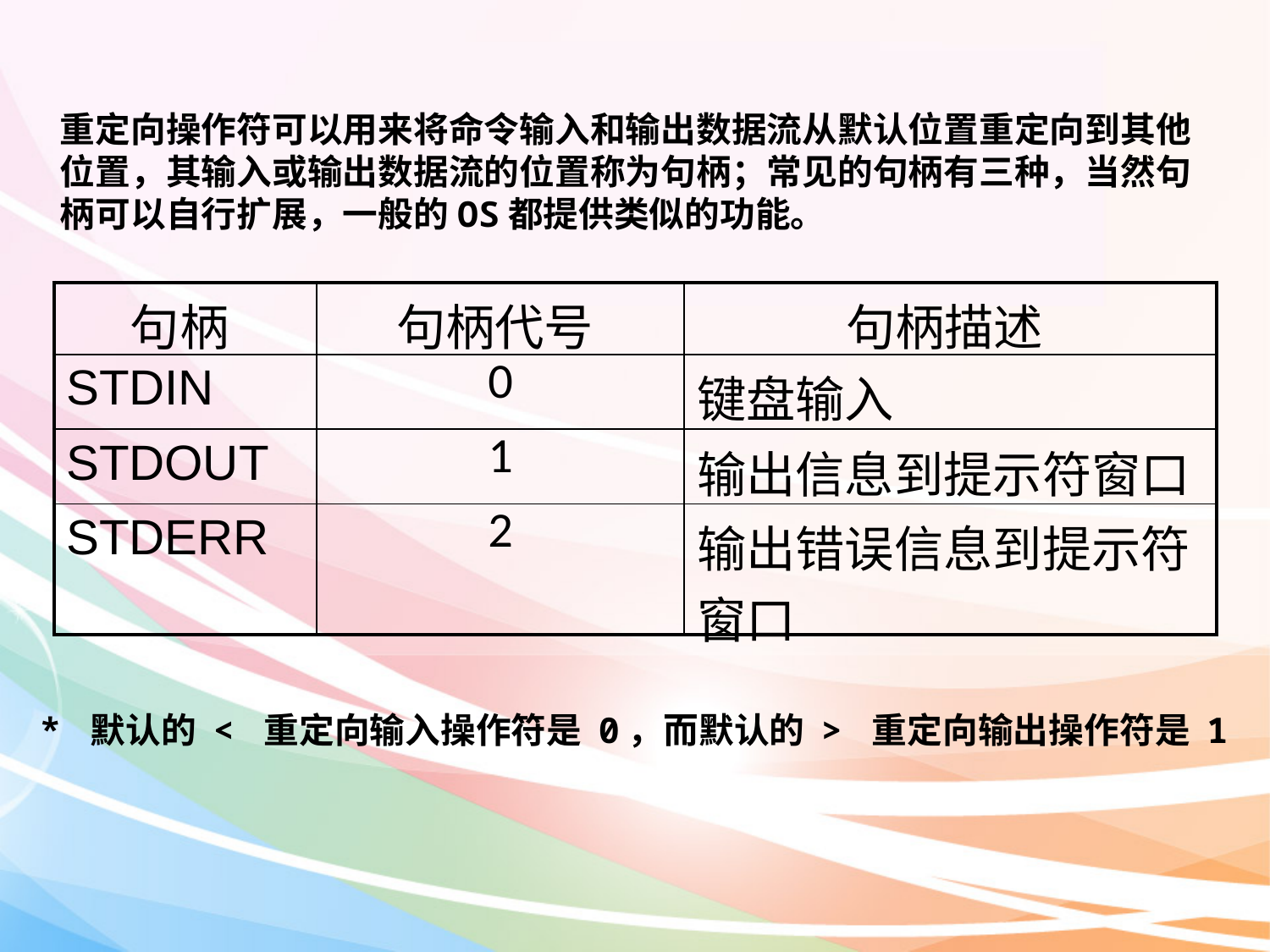

重定向操作符可以用来将命令输入和输出数据流从默认位置重定向到其他位置，其输入或输出数据流的位置称为句柄；常见的句柄有三种，当然句柄可以自行扩展，一般的OS都提供类似的功能。
| 句柄 | 句柄代号 | 句柄描述 |
| --- | --- | --- |
| STDIN | 0 | 键盘输入 |
| STDOUT | 1 | 输出信息到提示符窗口 |
| STDERR | 2 | 输出错误信息到提示符窗口 |
* 默认的 < 重定向输入操作符是 0，而默认的 > 重定向输出操作符是 1